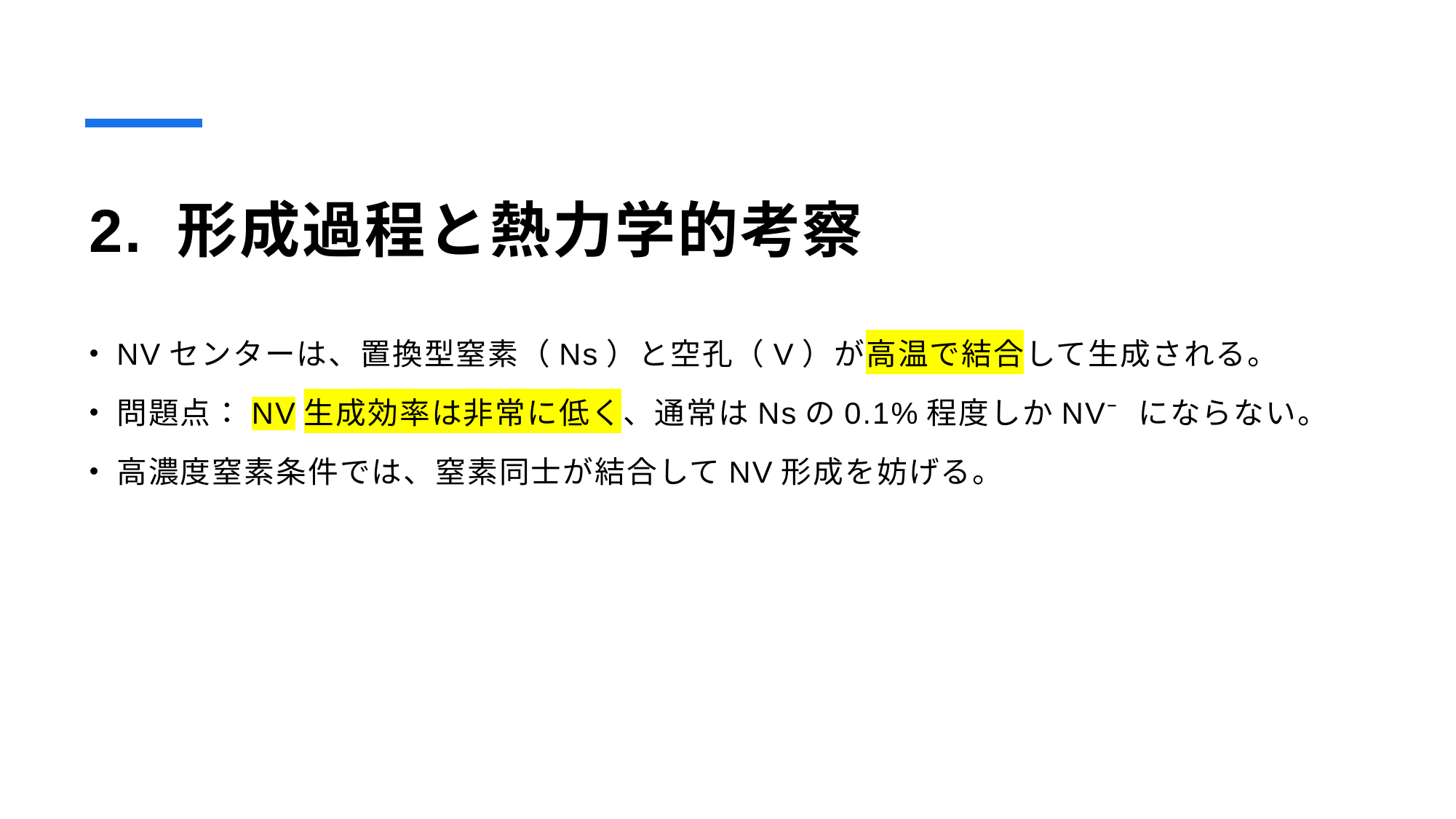

# 2. 形成過程と熱力学的考察
NVセンターは、置換型窒素（Ns）と空孔（V）が高温で結合して生成される。
問題点：NV生成効率は非常に低く、通常はNsの0.1%程度しかNV⁻にならない。
高濃度窒素条件では、窒素同士が結合してNV形成を妨げる。